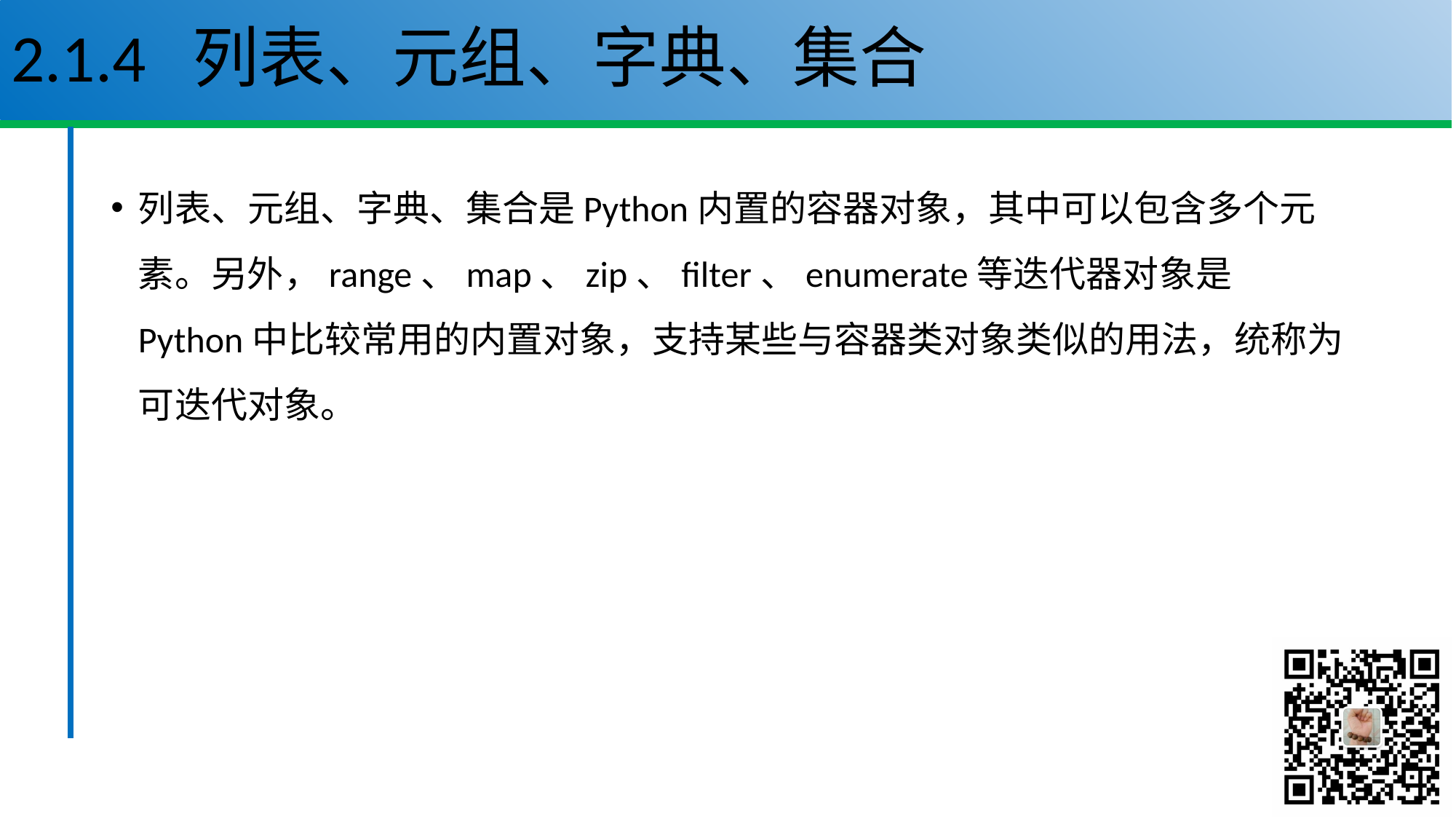

# 2.1.4  列表、元组、字典、集合
列表、元组、字典、集合是Python内置的容器对象，其中可以包含多个元素。另外，range、map、zip、filter、enumerate等迭代器对象是Python中比较常用的内置对象，支持某些与容器类对象类似的用法，统称为可迭代对象。
17